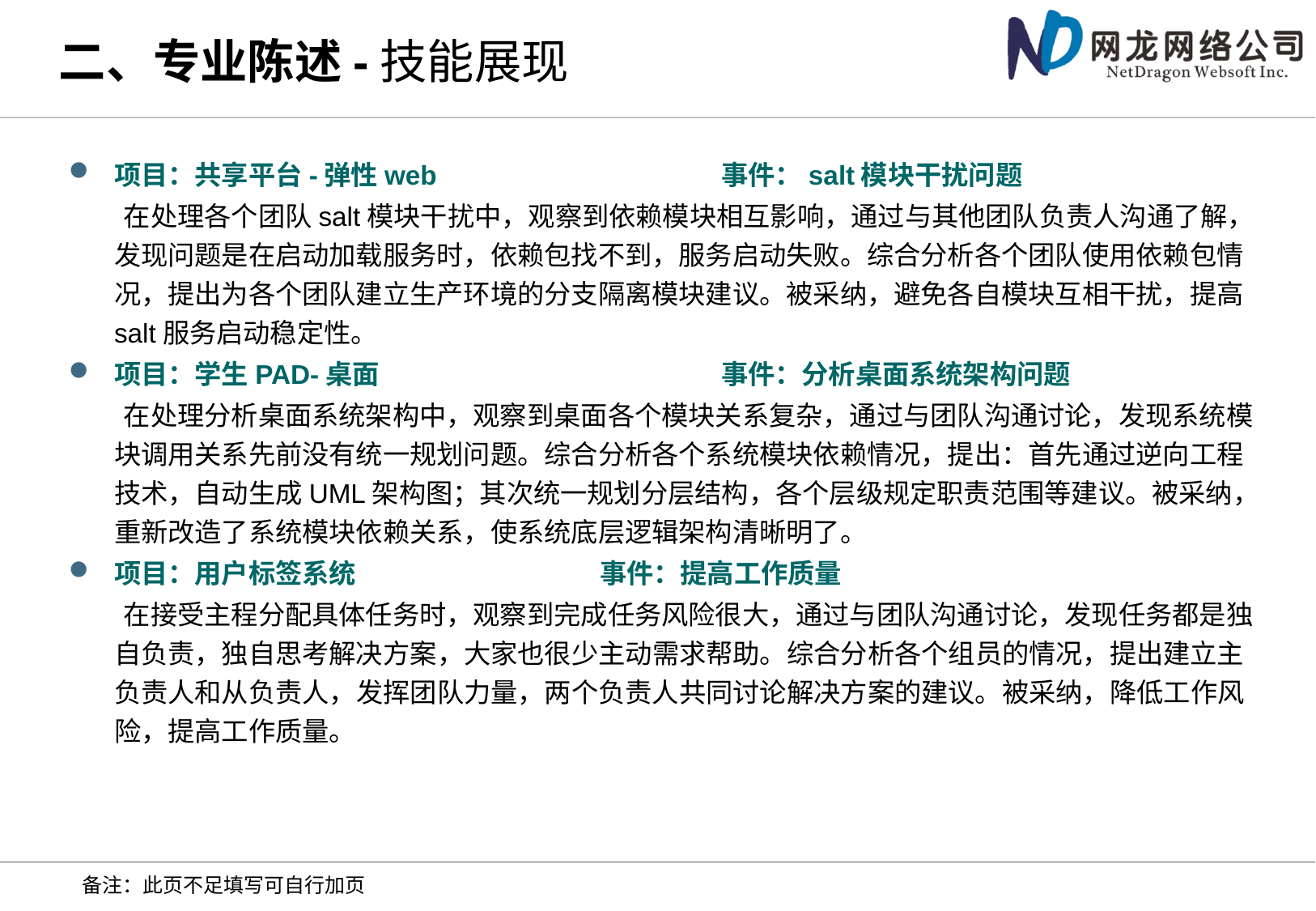

# 二、专业陈述-技能展现
项目：共享平台-弹性web			事件：salt模块干扰问题
        在处理各个团队salt模块干扰中，观察到依赖模块相互影响，通过与其他团队负责人沟通了解，发现问题是在启动加载服务时，依赖包找不到，服务启动失败。综合分析各个团队使用依赖包情况，提出为各个团队建立生产环境的分支隔离模块建议。被采纳，避免各自模块互相干扰，提高salt服务启动稳定性。
项目：学生PAD-桌面			事件：分析桌面系统架构问题
        在处理分析桌面系统架构中，观察到桌面各个模块关系复杂，通过与团队沟通讨论，发现系统模块调用关系先前没有统一规划问题。综合分析各个系统模块依赖情况，提出：首先通过逆向工程技术，自动生成UML架构图；其次统一规划分层结构，各个层级规定职责范围等建议。被采纳，重新改造了系统模块依赖关系，使系统底层逻辑架构清晰明了。
项目：用户标签系统			事件：提高工作质量
        在接受主程分配具体任务时，观察到完成任务风险很大，通过与团队沟通讨论，发现任务都是独自负责，独自思考解决方案，大家也很少主动需求帮助。综合分析各个组员的情况，提出建立主负责人和从负责人，发挥团队力量，两个负责人共同讨论解决方案的建议。被采纳，降低工作风险，提高工作质量。

备注：此页不足填写可自行加页